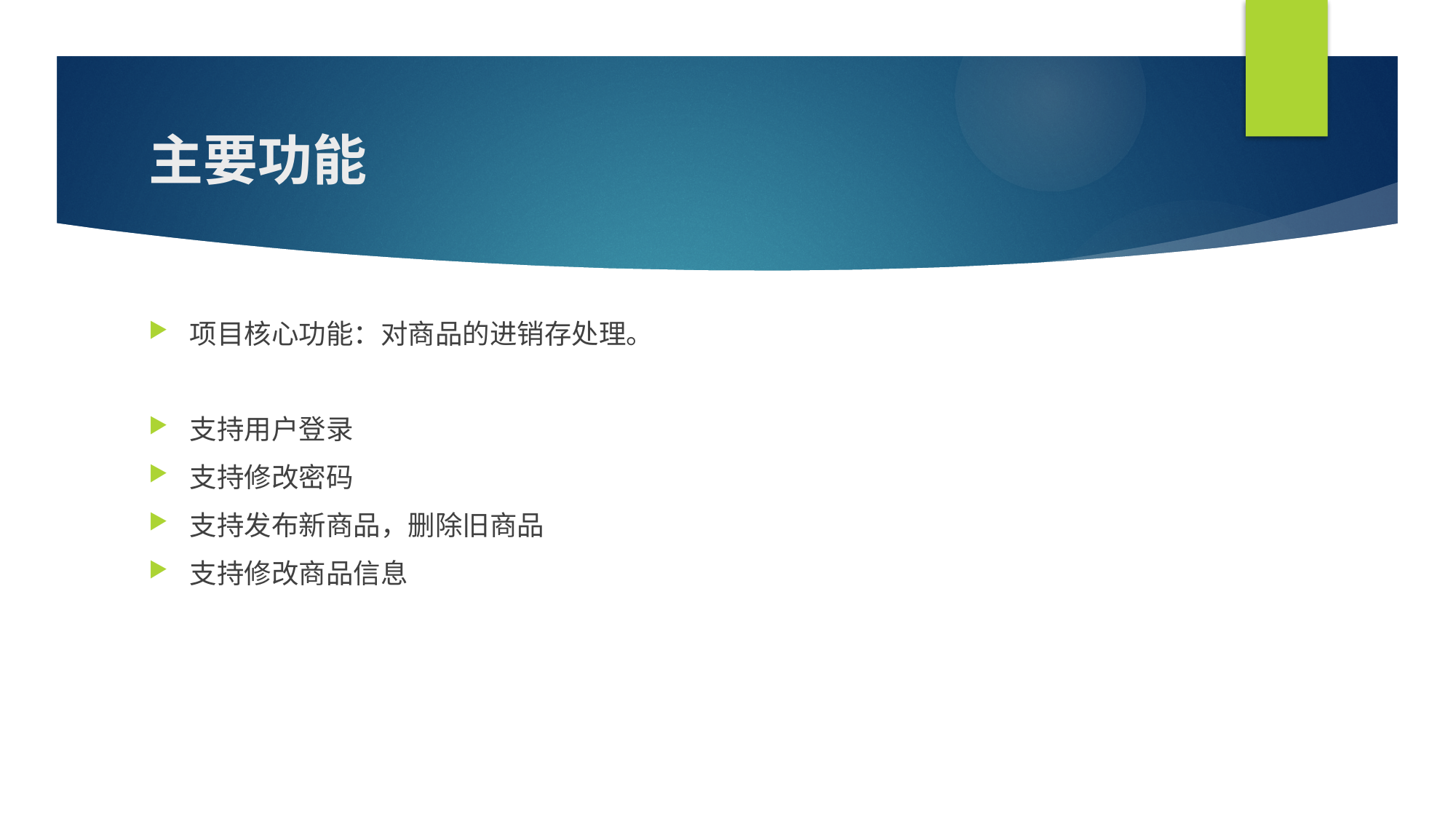

# 主要功能
项目核心功能：对商品的进销存处理。

支持用户登录
支持修改密码
支持发布新商品，删除旧商品
支持修改商品信息